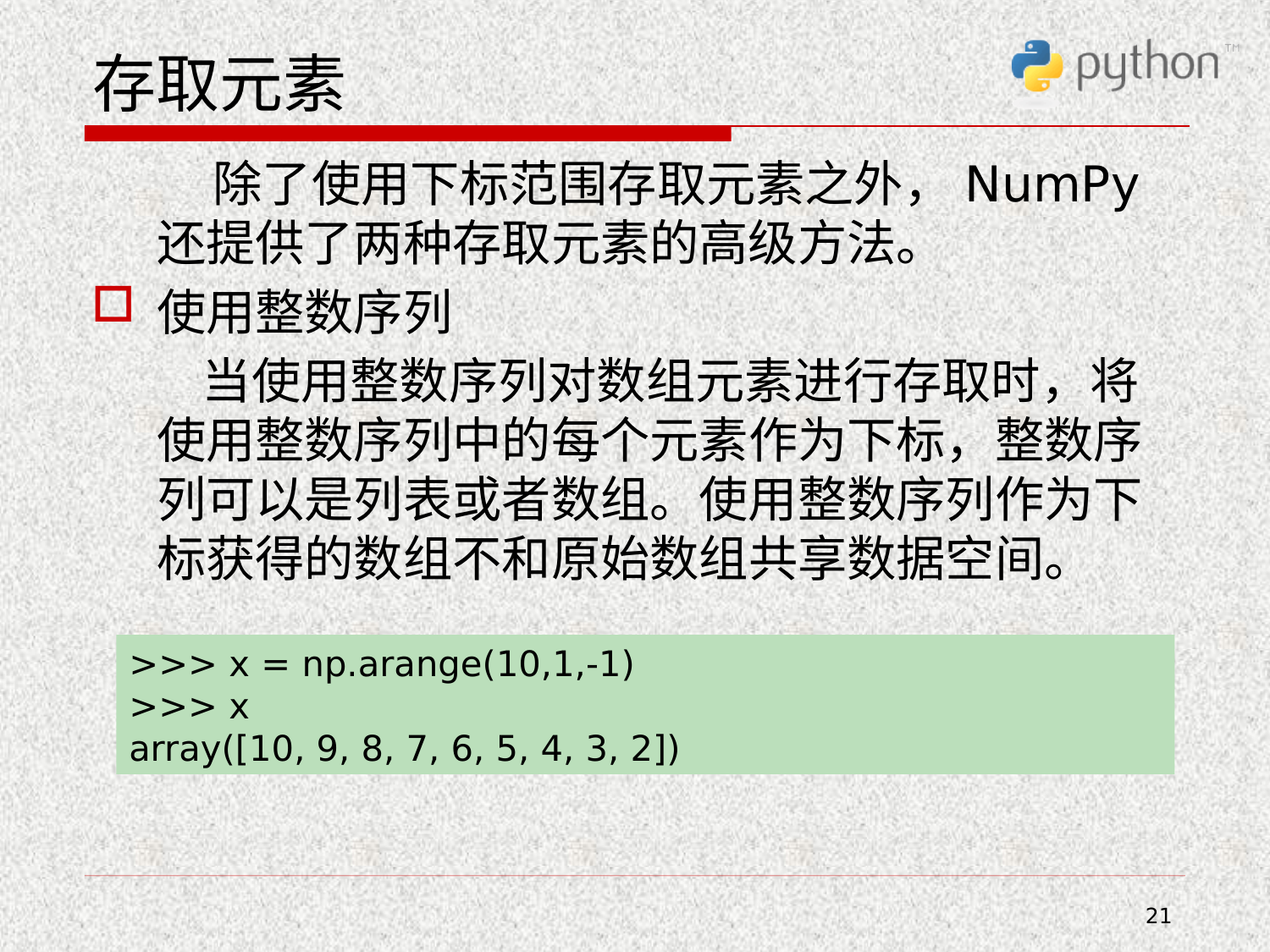

# 存取元素
          除了使用下标范围存取元素之外，NumPy还提供了两种存取元素的高级方法。
使用整数序列
         当使用整数序列对数组元素进行存取时，将使用整数序列中的每个元素作为下标，整数序列可以是列表或者数组。使用整数序列作为下标获得的数组不和原始数组共享数据空间。
>>> x = np.arange(10,1,-1)
>>> x
array([10, 9, 8, 7, 6, 5, 4, 3, 2])
21